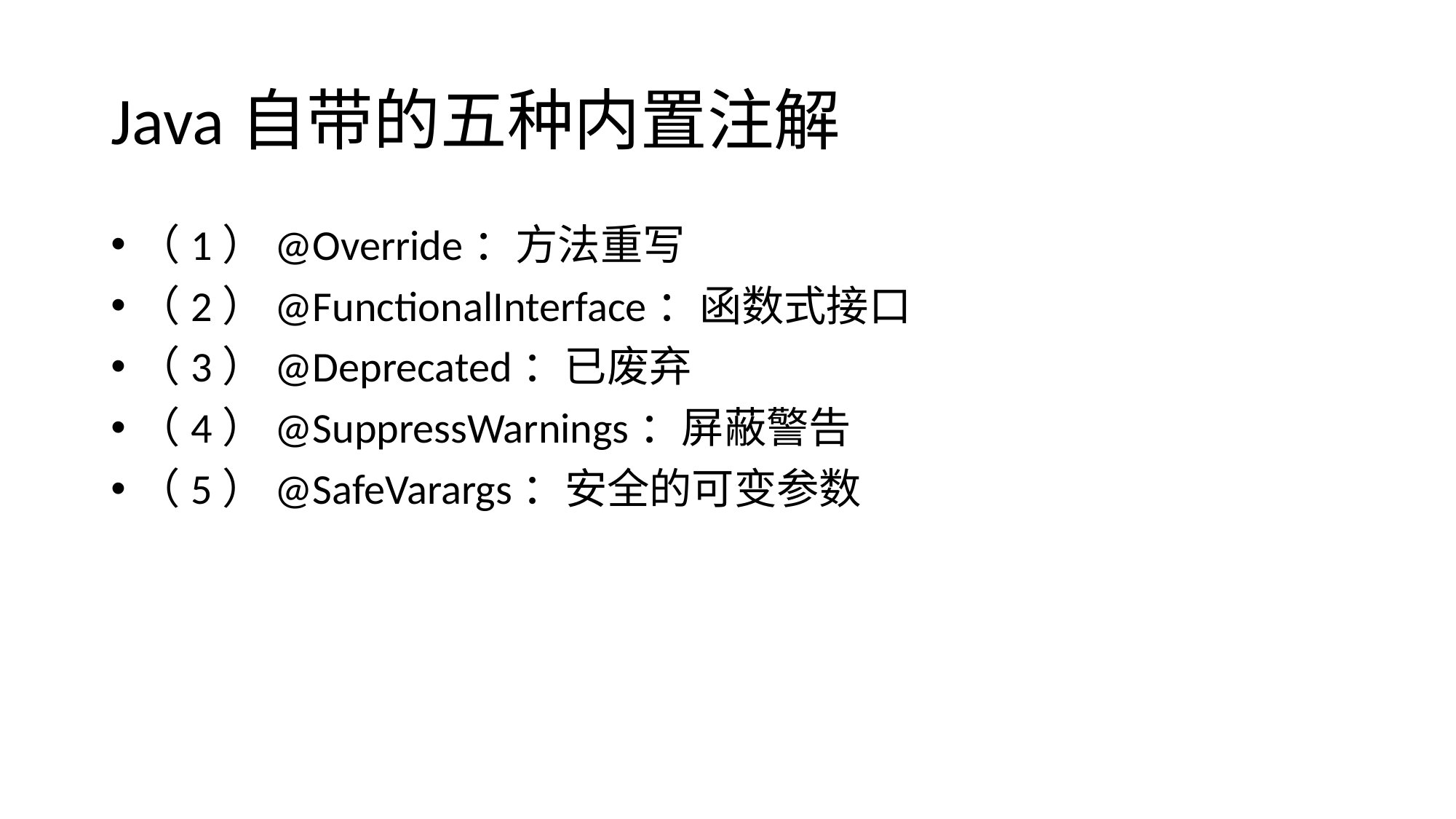

# Java自带的五种内置注解
（1）@Override：方法重写
（2）@FunctionalInterface：函数式接口
（3）@Deprecated：已废弃
（4）@SuppressWarnings：屏蔽警告
（5）@SafeVarargs：安全的可变参数